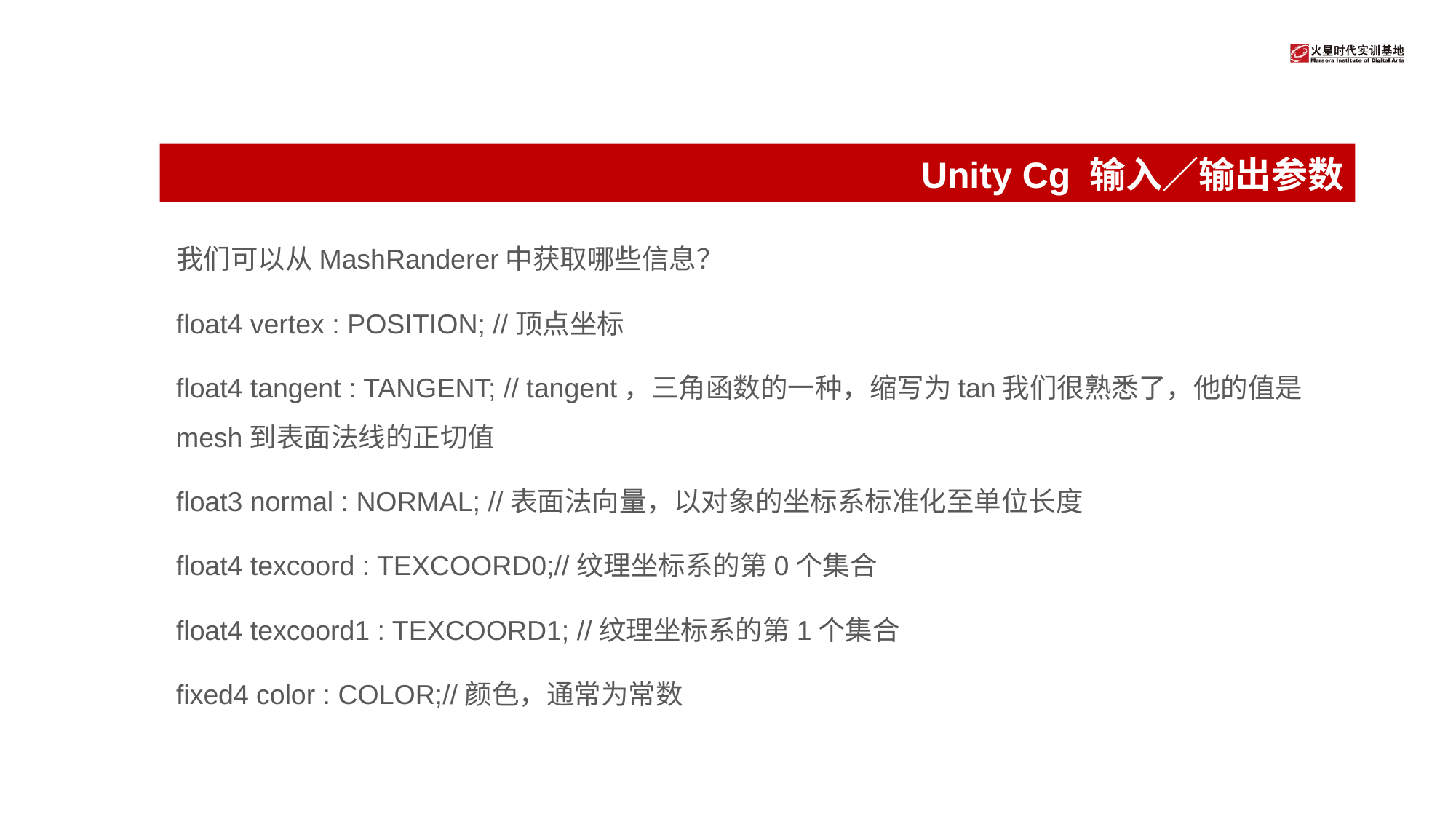

# Unity Cg 输入／输出参数
我们可以从MashRanderer中获取哪些信息？
float4 vertex : POSITION; //顶点坐标
float4 tangent : TANGENT; // tangent，三角函数的一种，缩写为tan我们很熟悉了，他的值是mesh到表面法线的正切值
float3 normal : NORMAL; //表面法向量，以对象的坐标系标准化至单位长度
float4 texcoord : TEXCOORD0;//纹理坐标系的第0个集合
float4 texcoord1 : TEXCOORD1; //纹理坐标系的第1个集合
fixed4 color : COLOR;//颜色，通常为常数